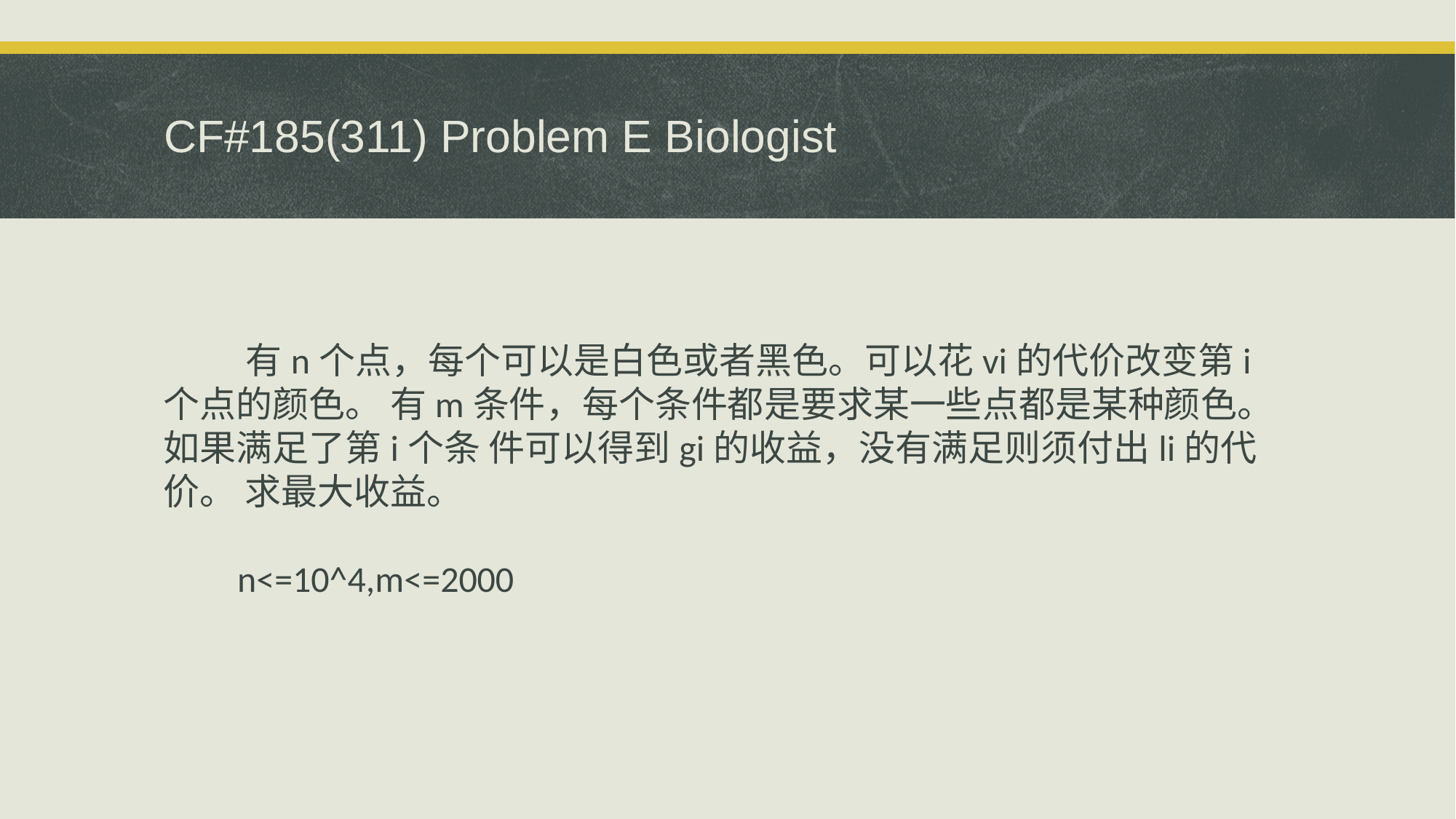

# CF#185(311) Problem E Biologist
         有n个点，每个可以是白色或者黑色。可以花vi的代价改变第i个点的颜色。 有m条件，每个条件都是要求某一些点都是某种颜色。如果满足了第i个条 件可以得到gi的收益，没有满足则须付出li的代价。 求最大收益。

         n<=10^4,m<=2000